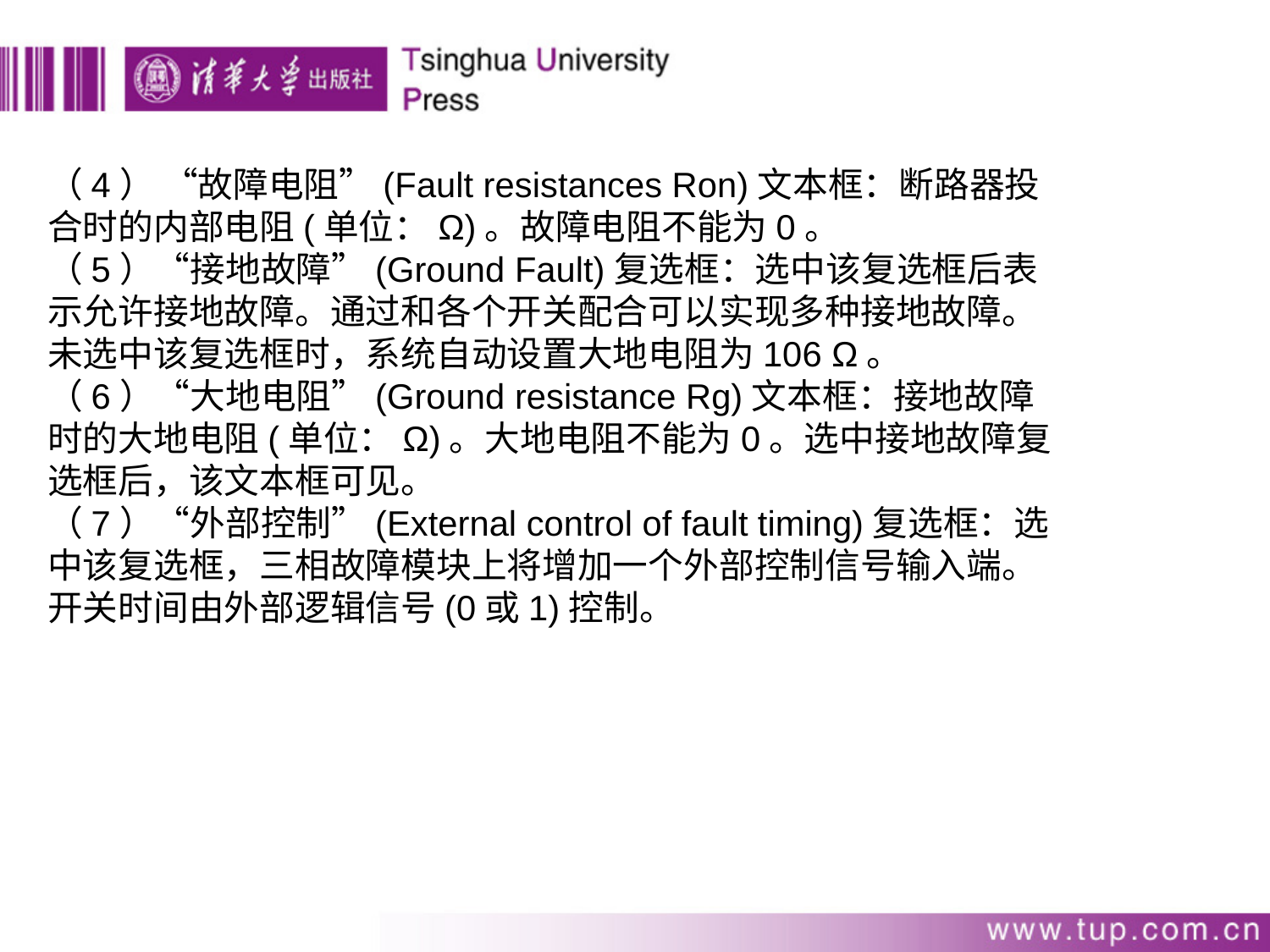

（4） “故障电阻”(Fault resistances Ron)文本框：断路器投合时的内部电阻(单位：Ω)。故障电阻不能为0。
（5）“接地故障”(Ground Fault)复选框：选中该复选框后表示允许接地故障。通过和各个开关配合可以实现多种接地故障。未选中该复选框时，系统自动设置大地电阻为106 Ω。
（6）“大地电阻”(Ground resistance Rg)文本框：接地故障时的大地电阻(单位：Ω)。大地电阻不能为0。选中接地故障复选框后，该文本框可见。
（7）“外部控制”(External control of fault timing)复选框：选中该复选框，三相故障模块上将增加一个外部控制信号输入端。开关时间由外部逻辑信号(0或1)控制。